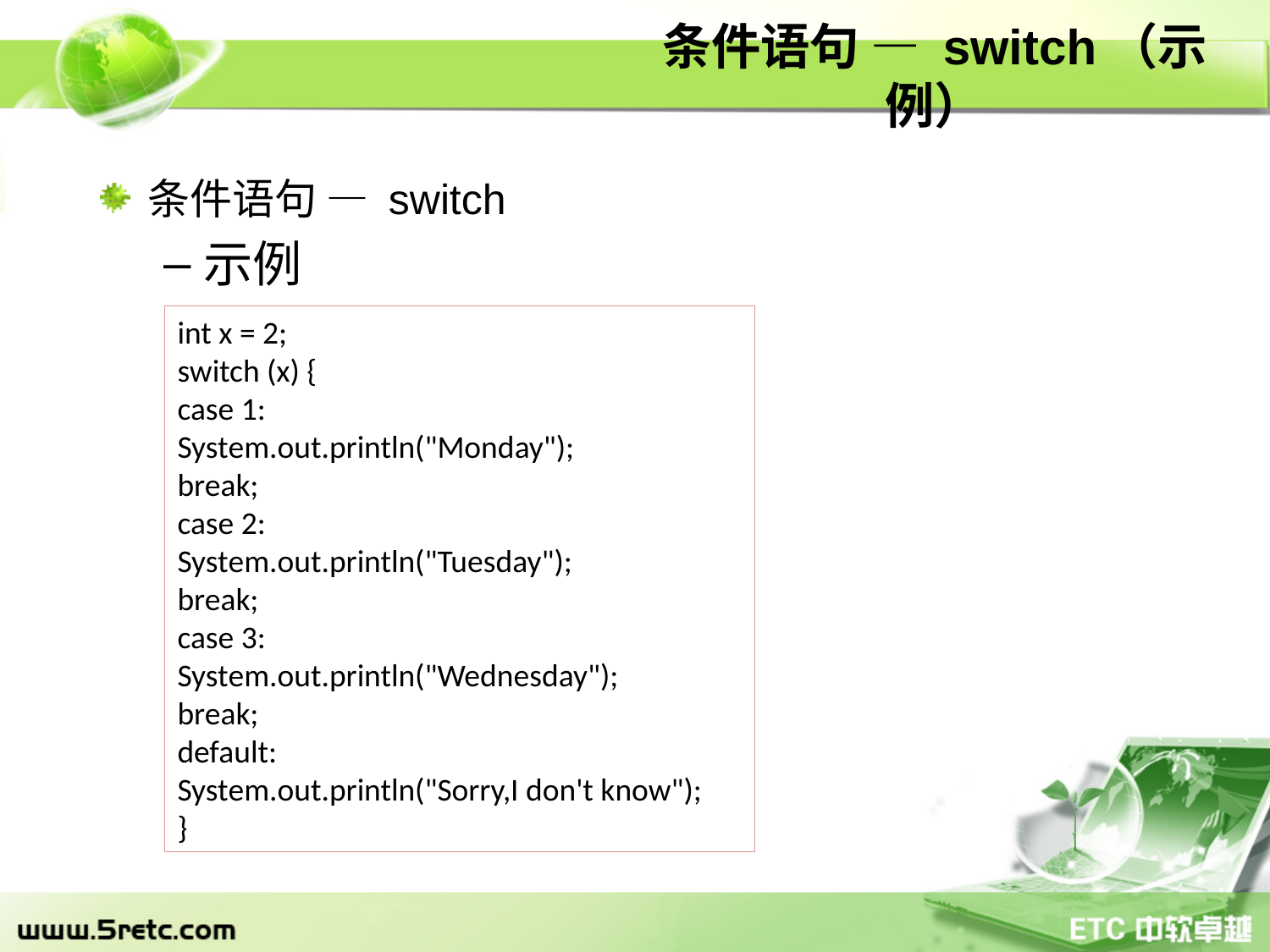

# 条件语句 — switch（示例）
条件语句 — switch
示例
int x = 2;
switch (x) {
case 1:
System.out.println("Monday");
break;
case 2:
System.out.println("Tuesday");
break;
case 3:
System.out.println("Wednesday");
break;
default:
System.out.println("Sorry,I don't know");
}